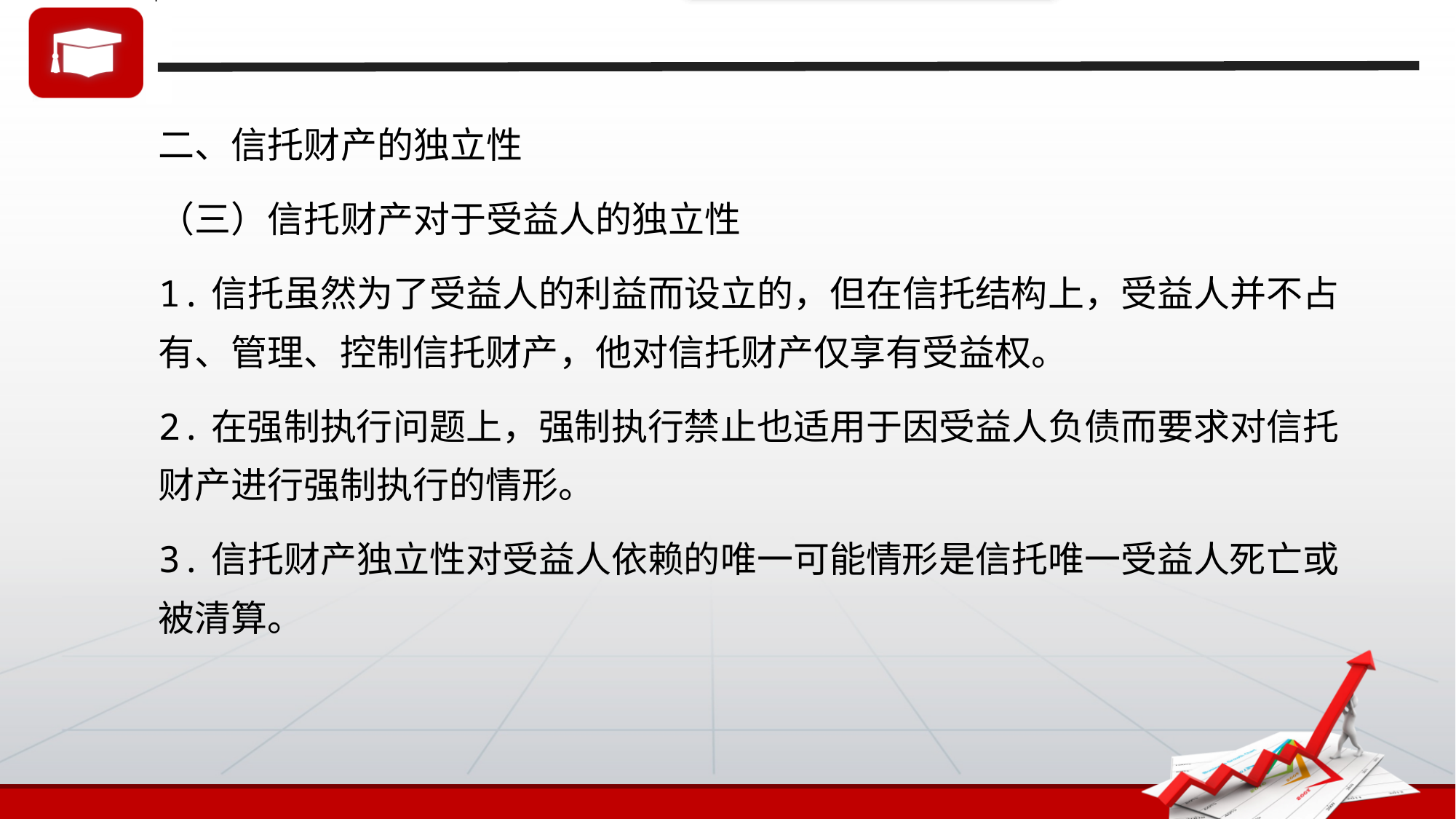

二、信托财产的独立性
（三）信托财产对于受益人的独立性
1.信托虽然为了受益人的利益而设立的，但在信托结构上，受益人并不占有、管理、控制信托财产，他对信托财产仅享有受益权。
2.在强制执行问题上，强制执行禁止也适用于因受益人负债而要求对信托财产进行强制执行的情形。
3.信托财产独立性对受益人依赖的唯一可能情形是信托唯一受益人死亡或被清算。